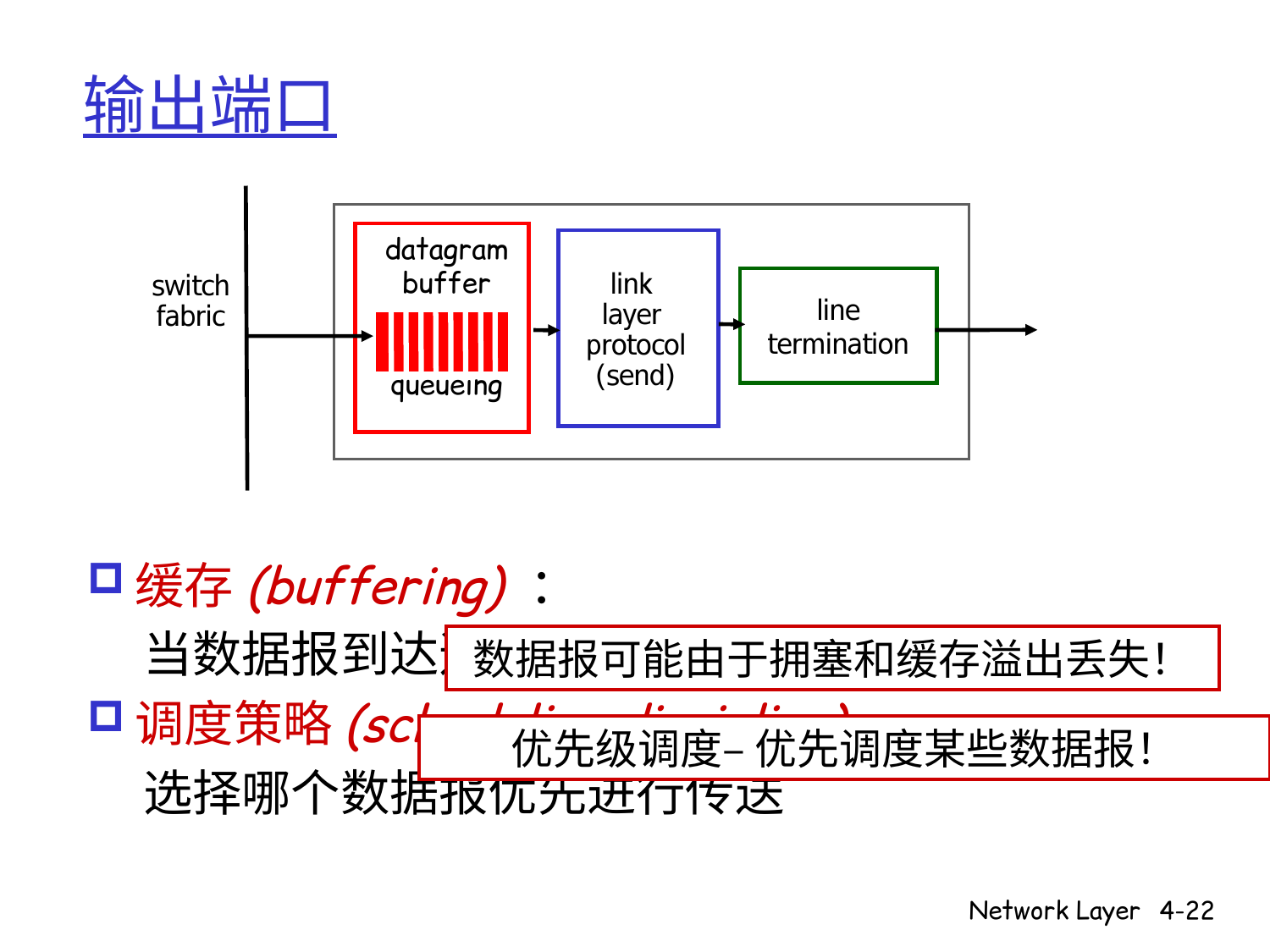

# 输出端口

datagram
buffer

queueing

switch
fabric
line
termination
link
layer
protocol
(send)

缓存(buffering) ：
    当数据报到达速率大于传输速率
调度策略(scheduling discipline):
    选择哪个数据报优先进行传送
数据报可能由于拥塞和缓存溢出丢失！
优先级调度– 优先调度某些数据报！
Network Layer
4-22